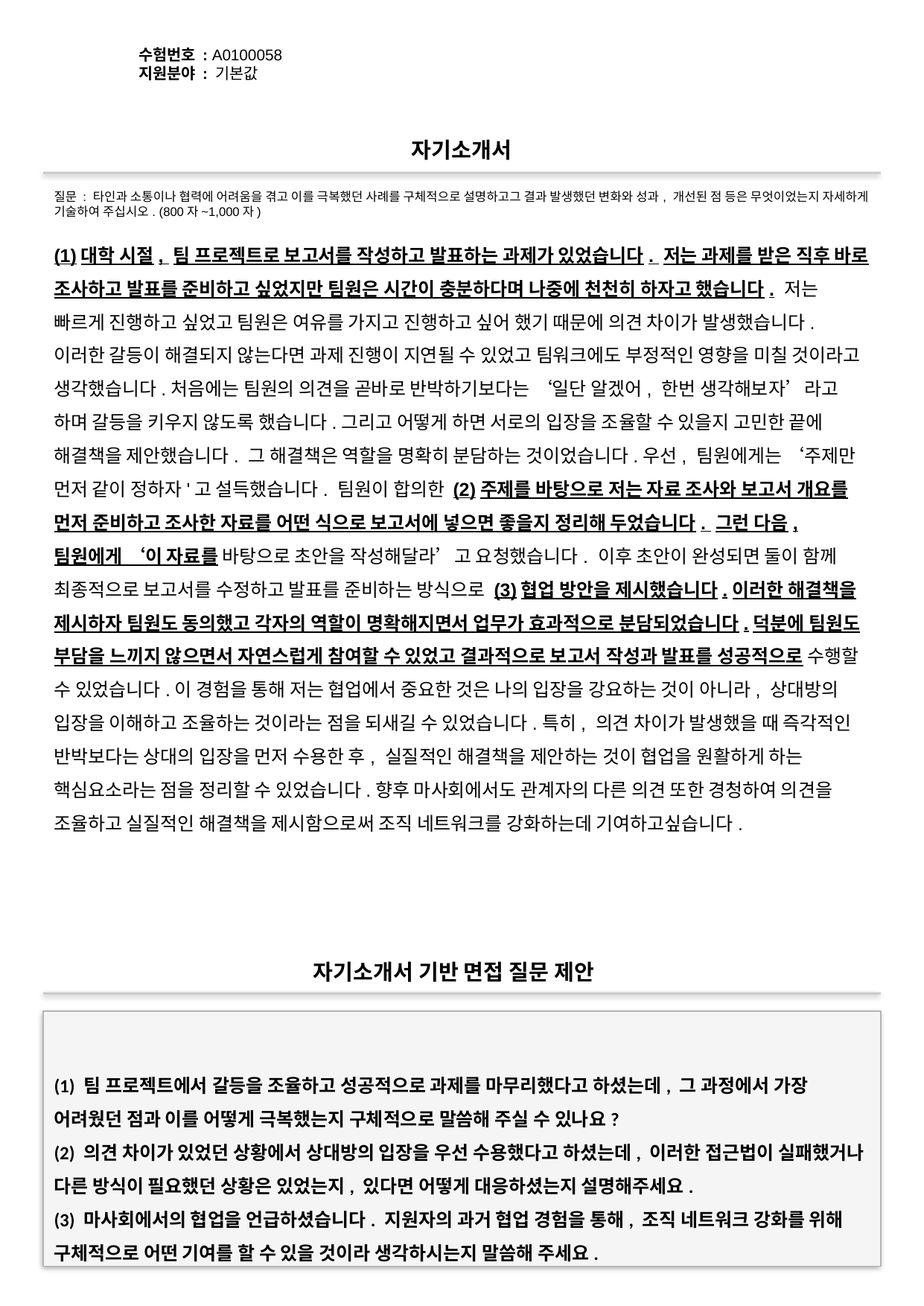

수험번호 : A0100058
지원분야 : 기본값
#

자기소개서

질문 : 타인과 소통이나 협력에 어려움을 겪고 이를 극복했던 사례를 구체적으로 설명하고그 결과 발생했던 변화와 성과, 개선된 점 등은 무엇이었는지 자세하게 기술하여 주십시오. (800자~1,000자)

(1)대학 시절, 팀 프로젝트로 보고서를 작성하고 발표하는 과제가 있었습니다. 저는 과제를 받은 직후 바로 조사하고 발표를 준비하고 싶었지만 팀원은 시간이 충분하다며 나중에 천천히 하자고 했습니다. 저는 빠르게 진행하고 싶었고 팀원은 여유를 가지고 진행하고 싶어 했기 때문에 의견 차이가 발생했습니다. 이러한 갈등이 해결되지 않는다면 과제 진행이 지연될 수 있었고 팀워크에도 부정적인 영향을 미칠 것이라고 생각했습니다.처음에는 팀원의 의견을 곧바로 반박하기보다는 ‘일단 알겠어, 한번 생각해보자’라고 하며 갈등을 키우지 않도록 했습니다.그리고 어떻게 하면 서로의 입장을 조율할 수 있을지 고민한 끝에 해결책을 제안했습니다. 그 해결책은 역할을 명확히 분담하는 것이었습니다.우선, 팀원에게는 ‘주제만 먼저 같이 정하자'고 설득했습니다. 팀원이 합의한 (2)주제를 바탕으로 저는 자료 조사와 보고서 개요를 먼저 준비하고 조사한 자료를 어떤 식으로 보고서에 넣으면 좋을지 정리해 두었습니다. 그런 다음, 팀원에게 ‘이 자료를 바탕으로 초안을 작성해달라’고 요청했습니다. 이후 초안이 완성되면 둘이 함께 최종적으로 보고서를 수정하고 발표를 준비하는 방식으로 (3)협업 방안을 제시했습니다.이러한 해결책을 제시하자 팀원도 동의했고 각자의 역할이 명확해지면서 업무가 효과적으로 분담되었습니다.덕분에 팀원도 부담을 느끼지 않으면서 자연스럽게 참여할 수 있었고 결과적으로 보고서 작성과 발표를 성공적으로 수행할 수 있었습니다.이 경험을 통해 저는 협업에서 중요한 것은 나의 입장을 강요하는 것이 아니라, 상대방의 입장을 이해하고 조율하는 것이라는 점을 되새길 수 있었습니다.특히, 의견 차이가 발생했을 때 즉각적인 반박보다는 상대의 입장을 먼저 수용한 후, 실질적인 해결책을 제안하는 것이 협업을 원활하게 하는 핵심요소라는 점을 정리할 수 있었습니다.향후 마사회에서도 관계자의 다른 의견 또한 경청하여 의견을 조율하고 실질적인 해결책을 제시함으로써 조직 네트워크를 강화하는데 기여하고싶습니다.

자기소개서 기반 면접 질문 제안

(1) 팀 프로젝트에서 갈등을 조율하고 성공적으로 과제를 마무리했다고 하셨는데, 그 과정에서 가장 어려웠던 점과 이를 어떻게 극복했는지 구체적으로 말씀해 주실 수 있나요?
(2) 의견 차이가 있었던 상황에서 상대방의 입장을 우선 수용했다고 하셨는데, 이러한 접근법이 실패했거나 다른 방식이 필요했던 상황은 있었는지, 있다면 어떻게 대응하셨는지 설명해주세요.
(3) 마사회에서의 협업을 언급하셨습니다. 지원자의 과거 협업 경험을 통해, 조직 네트워크 강화를 위해 구체적으로 어떤 기여를 할 수 있을 것이라 생각하시는지 말씀해 주세요.